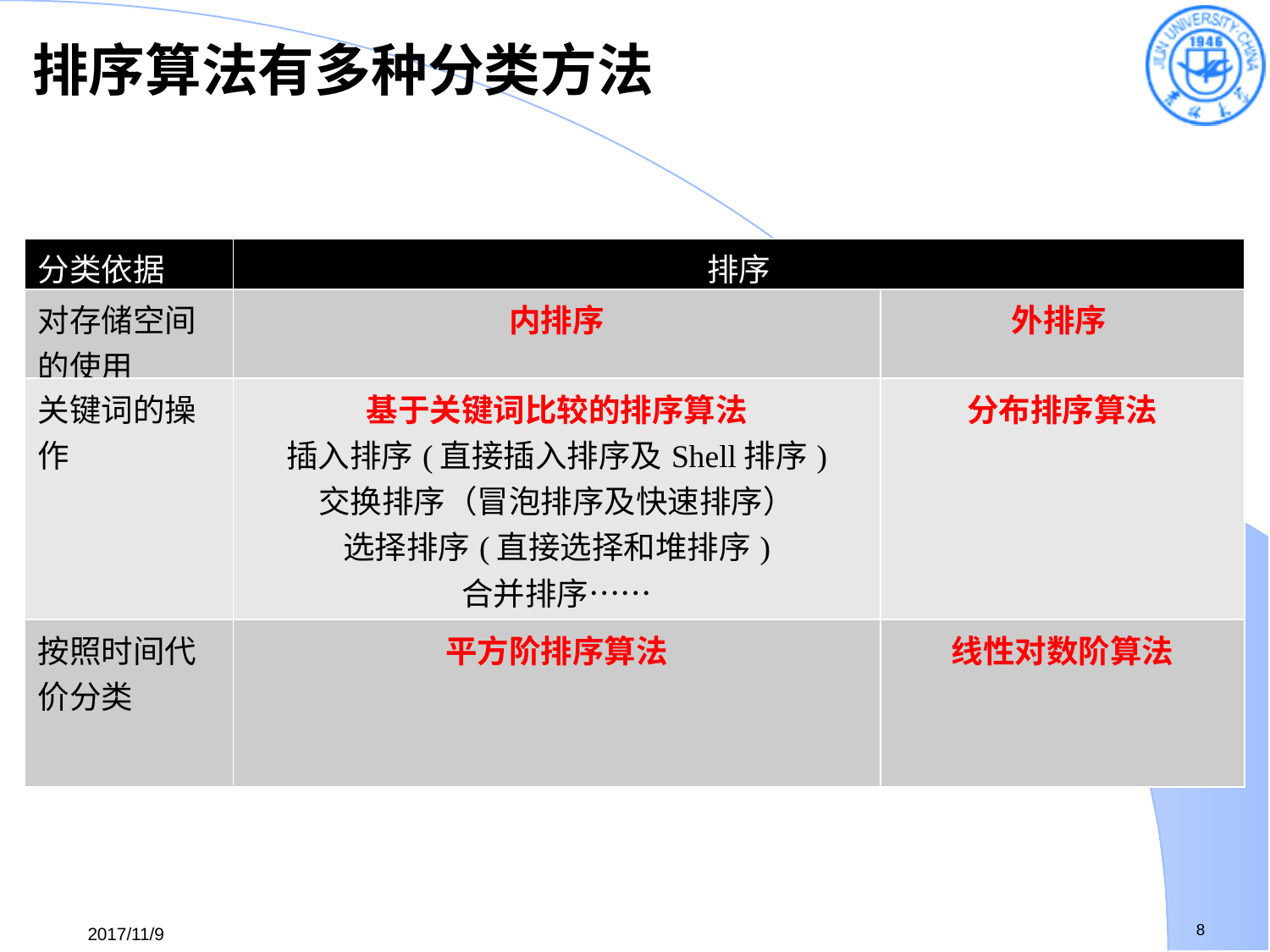

排序算法有多种分类方法
| 分类依据 | 排序 |  |
| --- | --- | --- |
| 对存储空间的使用 | 内排序 | 外排序 |
| 关键词的操作 | 基于关键词比较的排序算法 插入排序(直接插入排序及Shell排序) 交换排序（冒泡排序及快速排序） 选择排序(直接选择和堆排序) 合并排序…… | 分布排序算法 |
| 按照时间代价分类 | 平方阶排序算法 | 线性对数阶算法 |